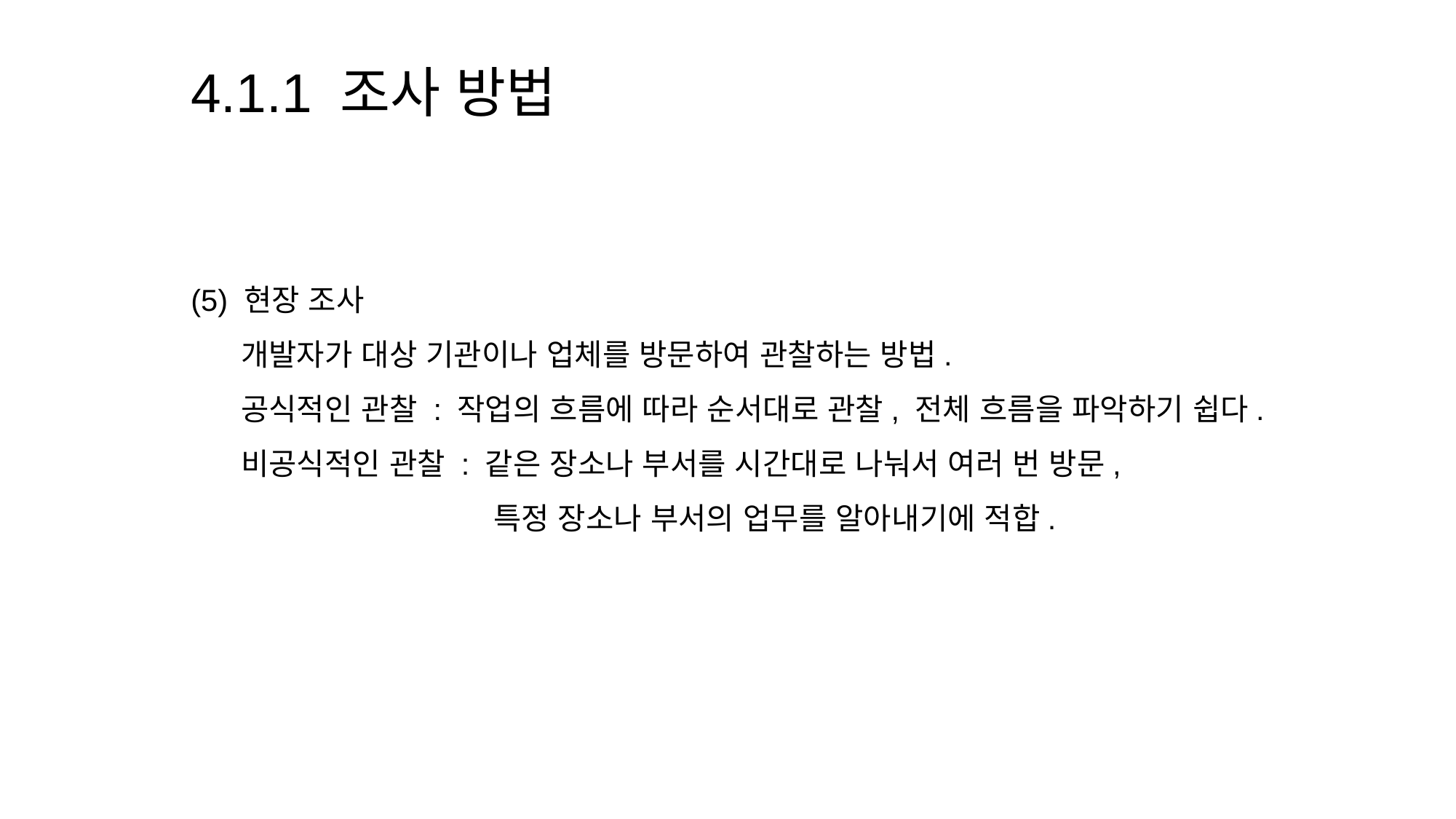

4.1.1 조사 방법
(5) 현장 조사
     개발자가 대상 기관이나 업체를 방문하여 관찰하는 방법.
     공식적인 관찰 : 작업의 흐름에 따라 순서대로 관찰, 전체 흐름을 파악하기 쉽다.
     비공식적인 관찰 : 같은 장소나 부서를 시간대로 나눠서 여러 번 방문,
		         특정 장소나 부서의 업무를 알아내기에 적합.